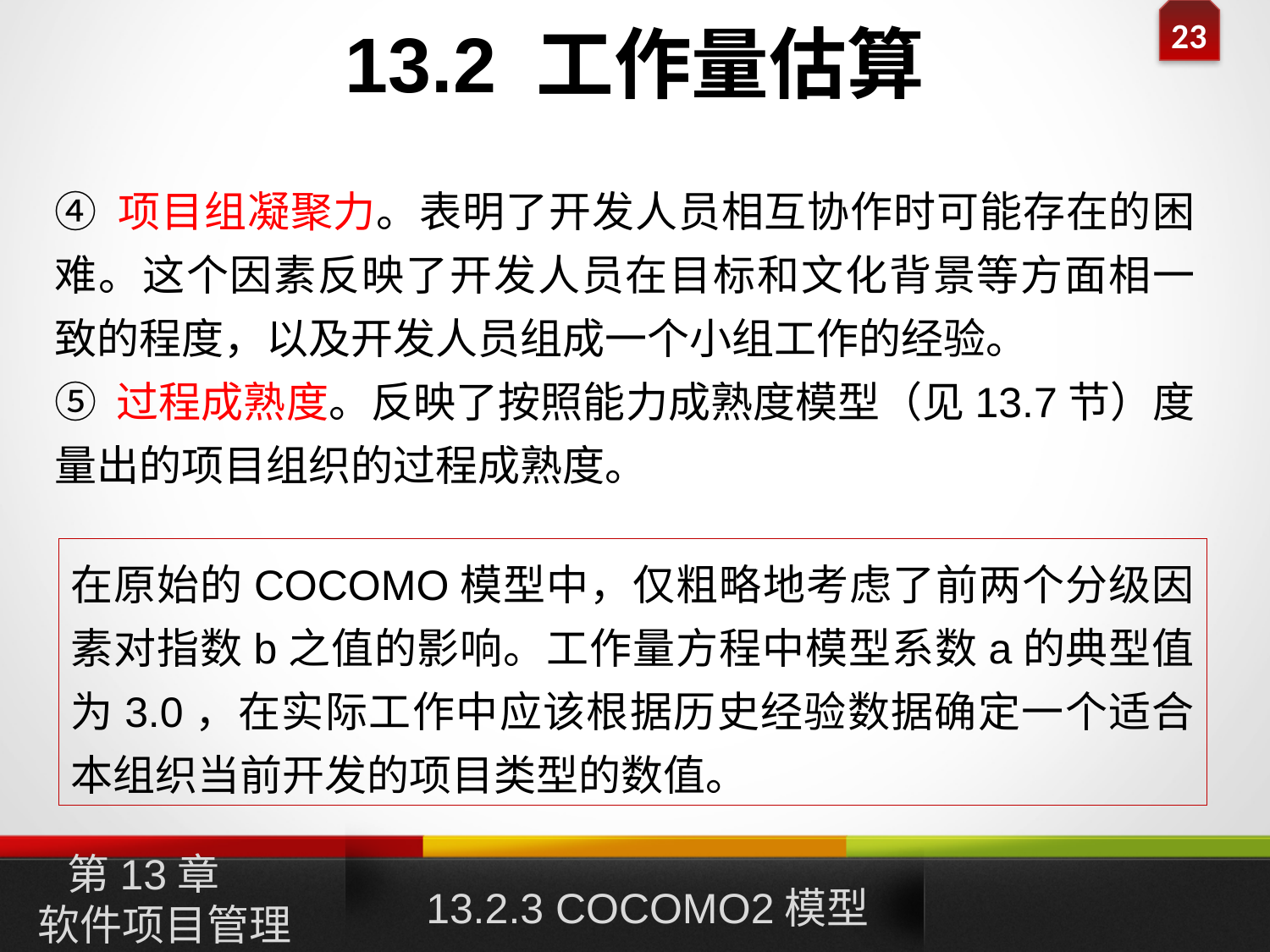

# 13.2 工作量估算
④ 项目组凝聚力。表明了开发人员相互协作时可能存在的困难。这个因素反映了开发人员在目标和文化背景等方面相一致的程度，以及开发人员组成一个小组工作的经验。
⑤ 过程成熟度。反映了按照能力成熟度模型（见13.7节）度量出的项目组织的过程成熟度。
在原始的COCOMO模型中，仅粗略地考虑了前两个分级因素对指数b之值的影响。工作量方程中模型系数a的典型值为3.0，在实际工作中应该根据历史经验数据确定一个适合本组织当前开发的项目类型的数值。
第13章
软件项目管理
13.2.3 COCOMO2模型